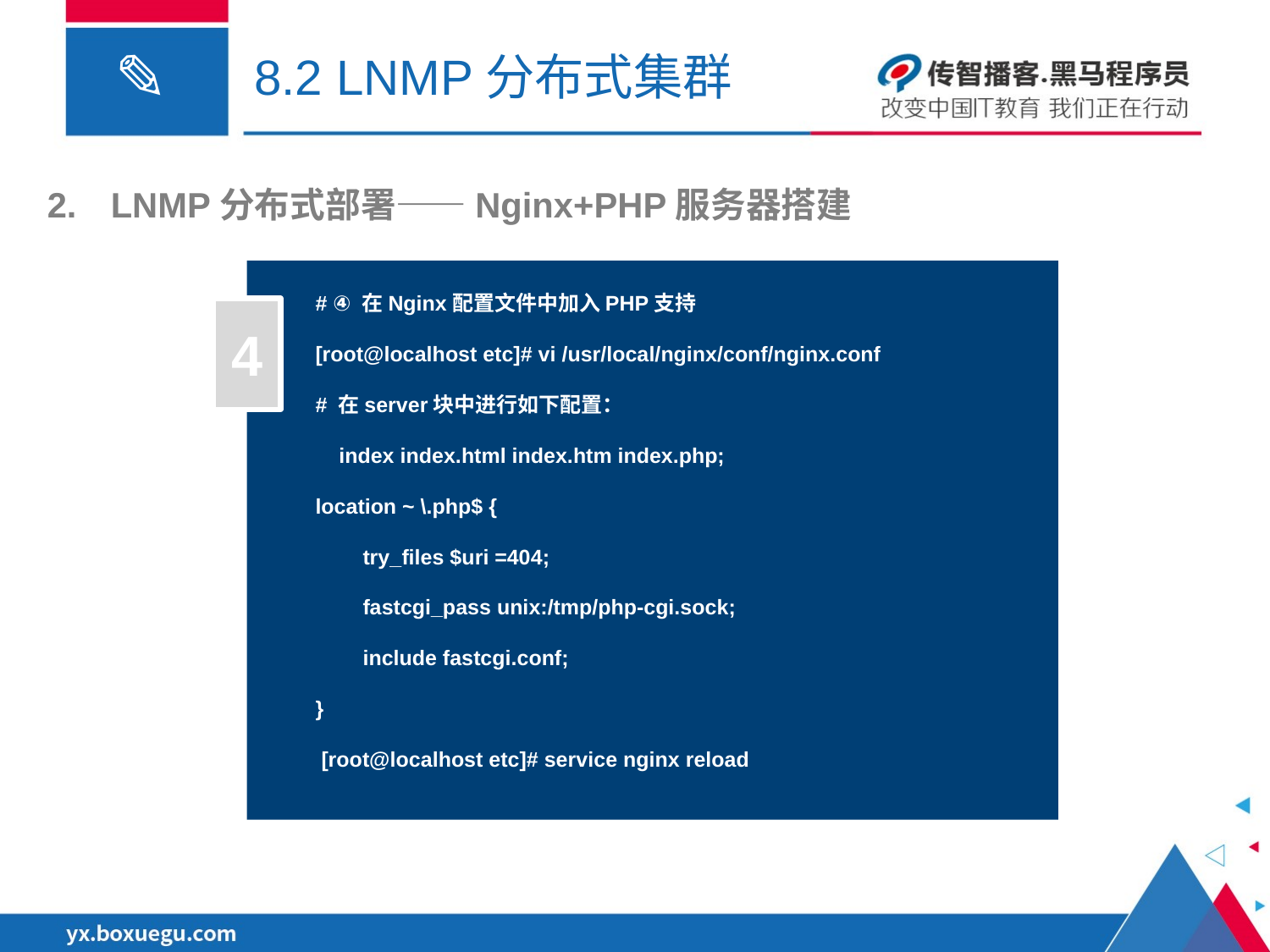

# 8.2 LNMP分布式集群
LNMP分布式部署——Nginx+PHP服务器搭建
# ④ 在Nginx配置文件中加入PHP支持
[root@localhost etc]# vi /usr/local/nginx/conf/nginx.conf
# 在server块中进行如下配置：
    index index.html index.htm index.php;
location ~ \.php$ {
        try_files $uri =404;
        fastcgi_pass unix:/tmp/php-cgi.sock;
        include fastcgi.conf;
}
 [root@localhost etc]# service nginx reload

4